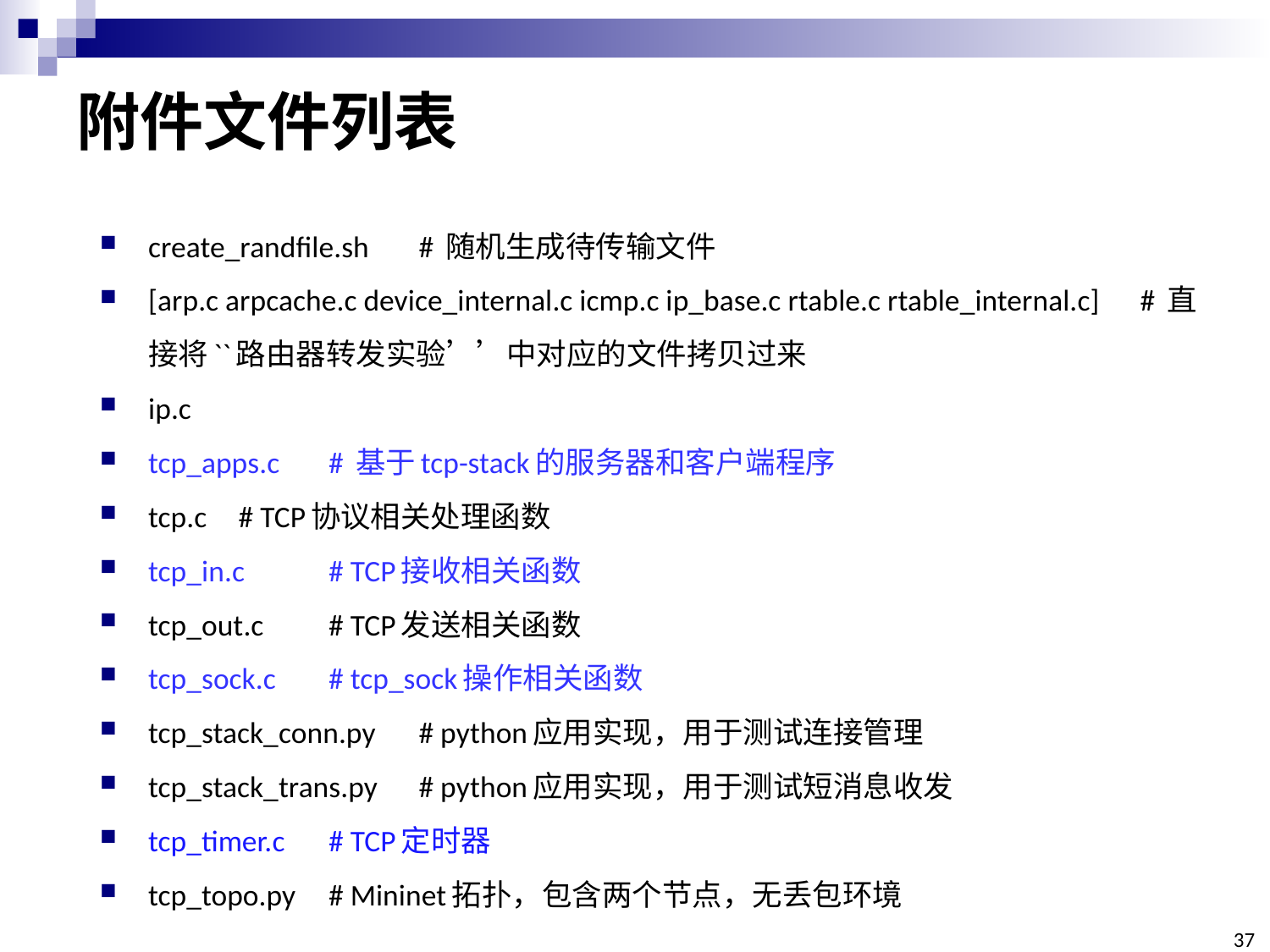

# 附件文件列表
create_randfile.sh	# 随机生成待传输文件
[arp.c arpcache.c device_internal.c icmp.c ip_base.c rtable.c rtable_internal.c]			# 直接将``路由器转发实验’’中对应的文件拷贝过来
ip.c
tcp_apps.c		# 基于tcp-stack的服务器和客户端程序
tcp.c			# TCP协议相关处理函数
tcp_in.c		# TCP接收相关函数
tcp_out.c		# TCP发送相关函数
tcp_sock.c		# tcp_sock操作相关函数
tcp_stack_conn.py	# python应用实现，用于测试连接管理
tcp_stack_trans.py	# python应用实现，用于测试短消息收发
tcp_timer.c		# TCP定时器
tcp_topo.py		# Mininet拓扑，包含两个节点，无丢包环境
37